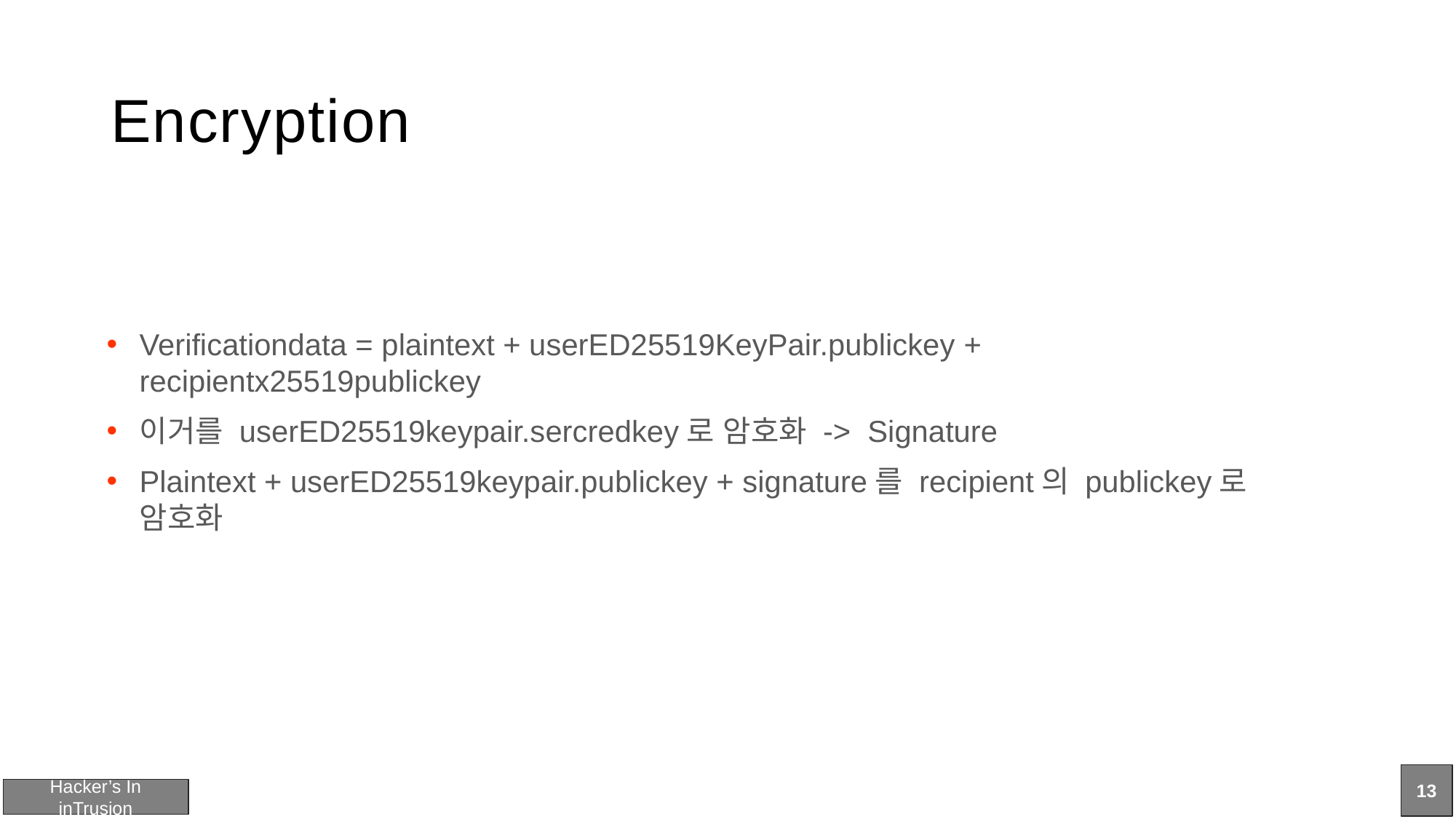

# Encryption
Verificationdata = plaintext + userED25519KeyPair.publickey + recipientx25519publickey
이거를 userED25519keypair.sercredkey로 암호화 ->  Signature
Plaintext + userED25519keypair.publickey + signature를 recipient의 publickey로 암호화

13
Hacker’s In inTrusion